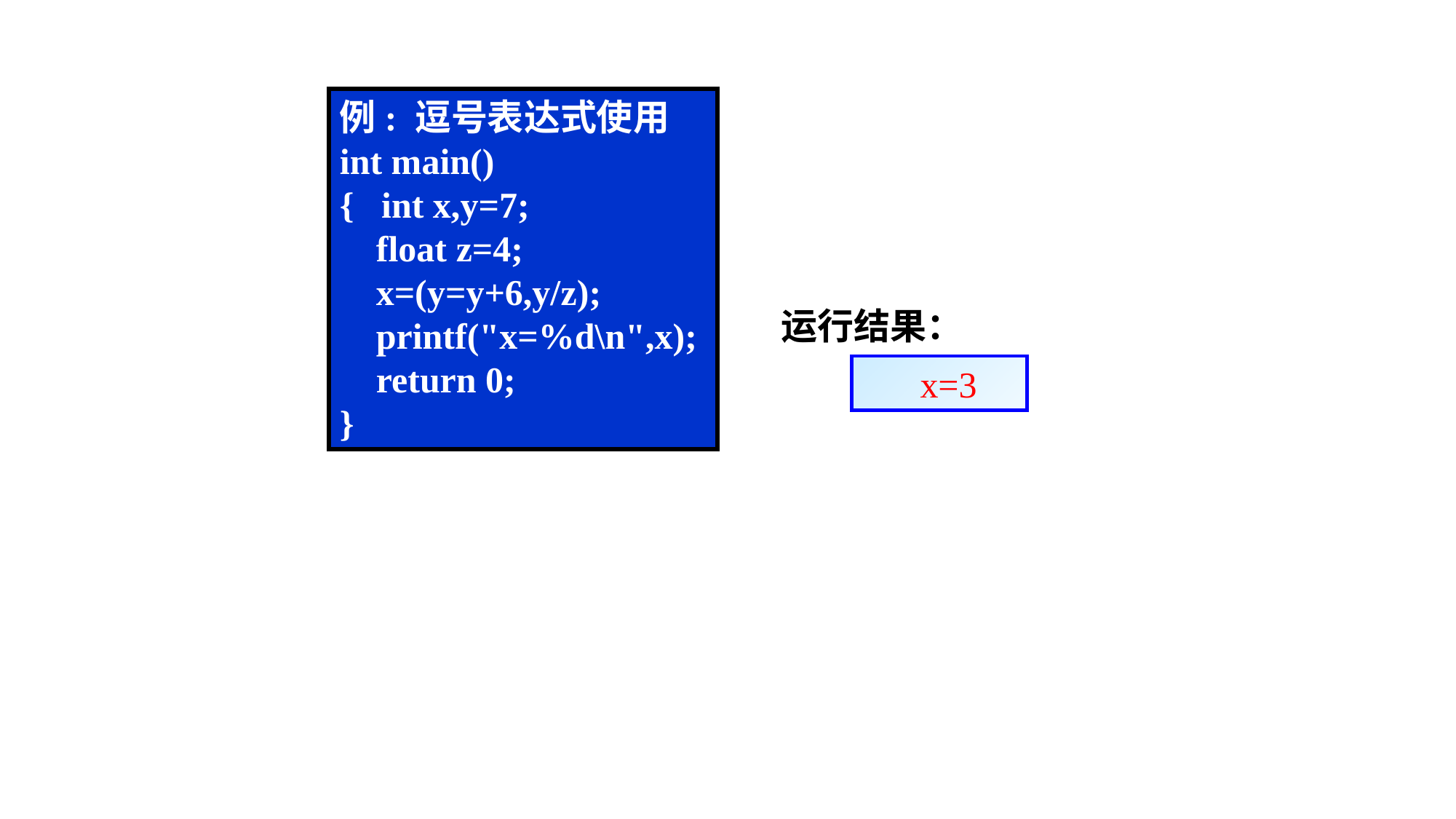

例: 逗号表达式使用
int main()
{   int x,y=7;
    float z=4;
    x=(y=y+6,y/z);
    printf("x=%d\n",x);
    return 0;
}
   运行结果：
  x=3